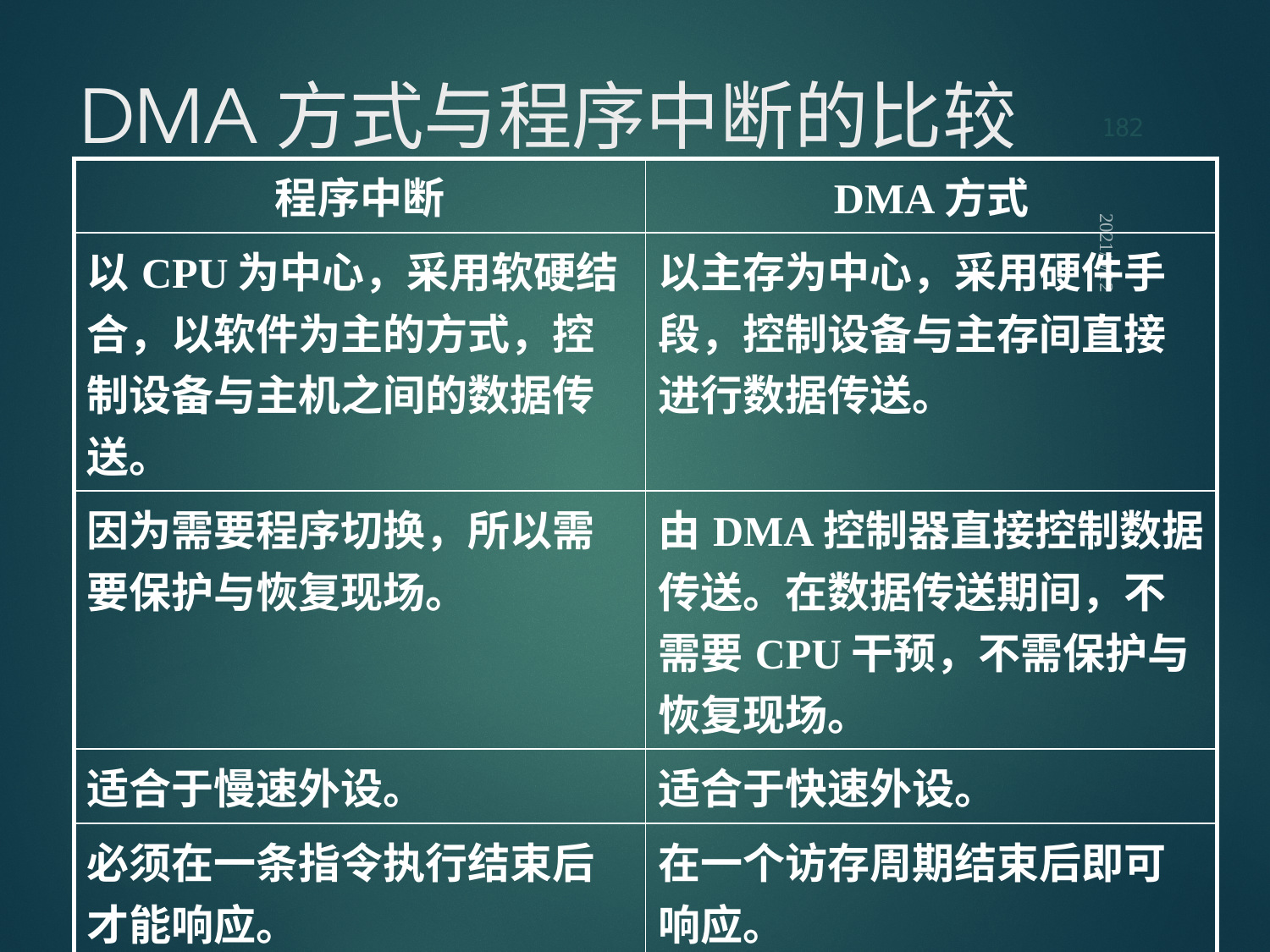

182
# DMA方式与程序中断的比较
| 程序中断 | DMA方式 |
| --- | --- |
| 以CPU为中心，采用软硬结合，以软件为主的方式，控制设备与主机之间的数据传送。 | 以主存为中心，采用硬件手段，控制设备与主存间直接进行数据传送。 |
| 因为需要程序切换，所以需要保护与恢复现场。 | 由DMA控制器直接控制数据传送。在数据传送期间，不需要CPU干预，不需保护与恢复现场。 |
| 适合于慢速外设。 | 适合于快速外设。 |
| 必须在一条指令执行结束后才能响应。 | 在一个访存周期结束后即可响应。 |
| 可实现多种处理功能 | 仅用于数据传送 |
2021/9/12